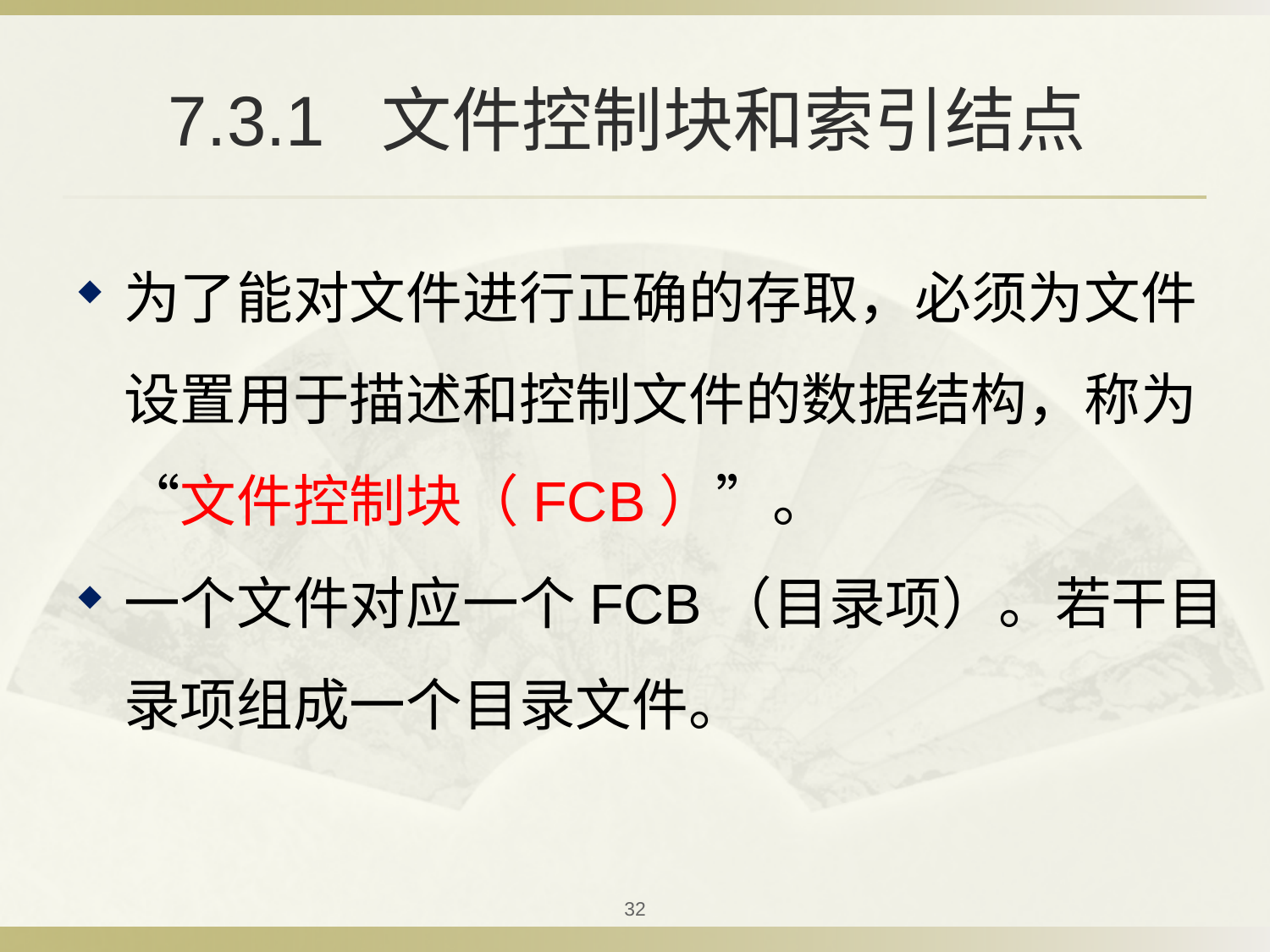

# 7.3.1  文件控制块和索引结点
为了能对文件进行正确的存取，必须为文件设置用于描述和控制文件的数据结构，称为“文件控制块（FCB）”。
一个文件对应一个FCB（目录项）。若干目录项组成一个目录文件。
32